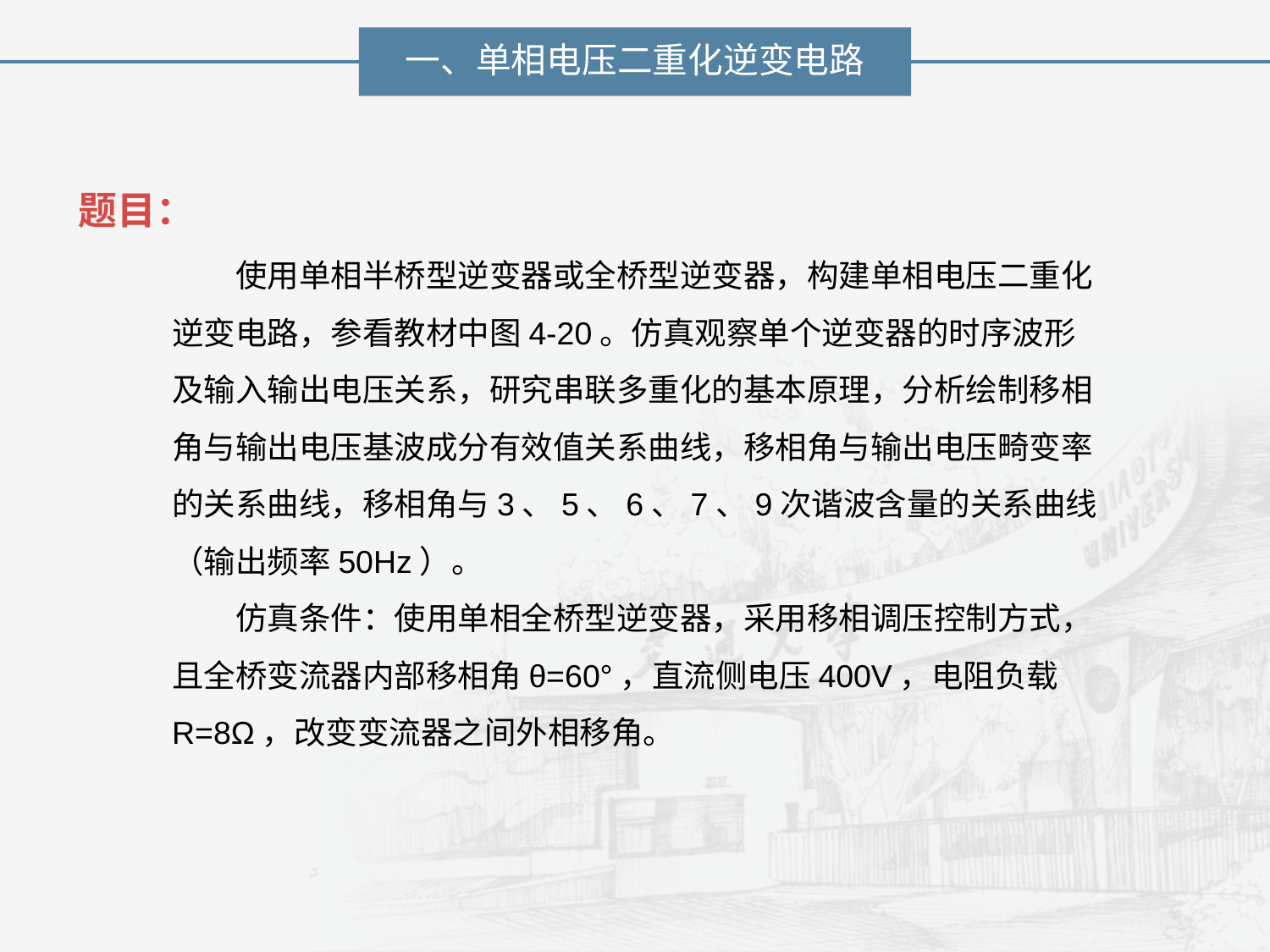

一、单相电压二重化逆变电路
题目：
使用单相半桥型逆变器或全桥型逆变器，构建单相电压二重化逆变电路，参看教材中图4-20。仿真观察单个逆变器的时序波形及输入输出电压关系，研究串联多重化的基本原理，分析绘制移相角与输出电压基波成分有效值关系曲线，移相角与输出电压畸变率的关系曲线，移相角与3、5、6、7、9次谐波含量的关系曲线（输出频率50Hz）。
仿真条件：使用单相全桥型逆变器，采用移相调压控制方式，且全桥变流器内部移相角θ=60°，直流侧电压400V，电阻负载R=8Ω，改变变流器之间外相移角。